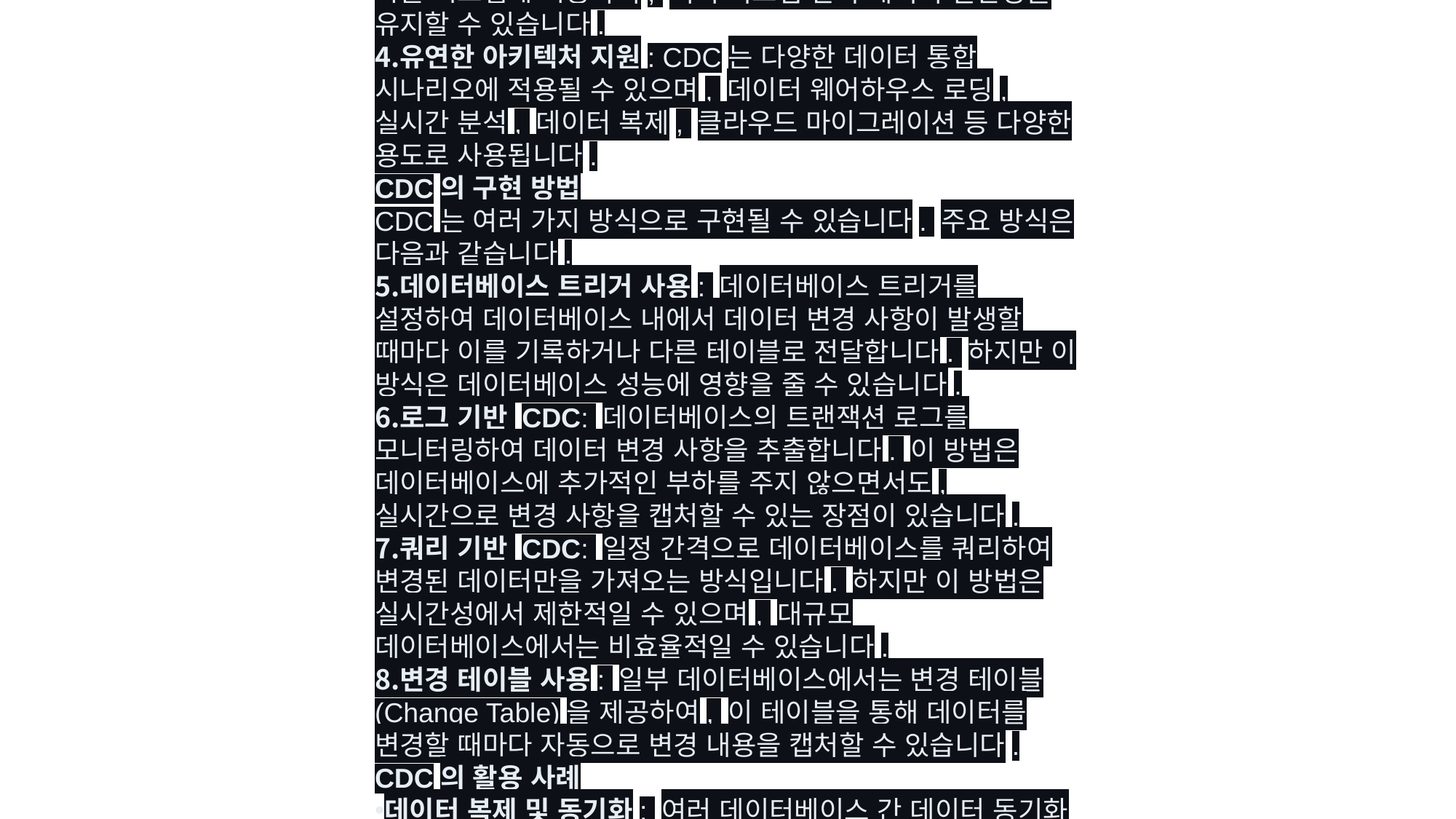

CDC(Change Data Capture)는 데이터베이스에서 발생하는 데이터 변경 사항(삽입, 업데이트, 삭제)을 실시간으로 캡처하여 이를 다른 시스템으로 전달하는 기술 또는 방법론을 의미합니다. CDC는 데이터베이스에서 일어나는 변화를 추적하고, 이 변화를 다른 데이터베이스, 데이터 웨어하우스, 스트리밍 플랫폼, 또는 애플리케이션에 반영할 수 있게 합니다.
CDC의 주요 특징
실시간 데이터 동기화: CDC를 사용하면 소스 데이터베이스에서 발생한 변경 사항을 실시간으로 또는 거의 실시간으로 다른 시스템에 전달할 수 있습니다. 이를 통해 데이터의 최신 상태를 유지할 수 있습니다.
효율성: 전체 데이터 세트를 복제하거나 이전하는 대신, 변경된 부분만 캡처하여 전송함으로써 네트워크와 시스템 자원을 절약할 수 있습니다.
데이터 일관성 유지: 데이터의 변경 사항을 추적하고 이를 다른 시스템에 적용하여, 여러 시스템 간의 데이터 일관성을 유지할 수 있습니다.
유연한 아키텍처 지원: CDC는 다양한 데이터 통합 시나리오에 적용될 수 있으며, 데이터 웨어하우스 로딩, 실시간 분석, 데이터 복제, 클라우드 마이그레이션 등 다양한 용도로 사용됩니다.
CDC의 구현 방법
CDC는 여러 가지 방식으로 구현될 수 있습니다. 주요 방식은 다음과 같습니다.
데이터베이스 트리거 사용: 데이터베이스 트리거를 설정하여 데이터베이스 내에서 데이터 변경 사항이 발생할 때마다 이를 기록하거나 다른 테이블로 전달합니다. 하지만 이 방식은 데이터베이스 성능에 영향을 줄 수 있습니다.
로그 기반 CDC: 데이터베이스의 트랜잭션 로그를 모니터링하여 데이터 변경 사항을 추출합니다. 이 방법은 데이터베이스에 추가적인 부하를 주지 않으면서도, 실시간으로 변경 사항을 캡처할 수 있는 장점이 있습니다.
쿼리 기반 CDC: 일정 간격으로 데이터베이스를 쿼리하여 변경된 데이터만을 가져오는 방식입니다. 하지만 이 방법은 실시간성에서 제한적일 수 있으며, 대규모 데이터베이스에서는 비효율적일 수 있습니다.
변경 테이블 사용: 일부 데이터베이스에서는 변경 테이블(Change Table)을 제공하여, 이 테이블을 통해 데이터를 변경할 때마다 자동으로 변경 내용을 캡처할 수 있습니다.
CDC의 활용 사례
데이터 복제 및 동기화: 여러 데이터베이스 간 데이터 동기화 또는 클라우드로의 데이터 복제에 CDC가 사용됩니다.
실시간 데이터 파이프라인: CDC는 실시간 스트리밍 데이터 파이프라인을 구축하는 데 필수적인 요소로, 스트리밍 플랫폼(예: Apache Kafka)과 통합하여 실시간 데이터 처리 및 분석을 지원합니다.
데이터 웨어하우스 로딩: CDC를 통해 데이터 웨어하우스로 데이터를 로드할 때, 변경된 데이터만 반영하여 로드 시간을 단축하고 자원을 절약할 수 있습니다.
감사 및 컴플라이언스: 데이터 변경 사항을 추적하고 기록하는 데 활용되며, 규제 준수를 위해 데이터 이력을 보관할 때 사용됩니다.
CDC는 데이터 통합 및 동기화, 실시간 분석, 마이그레이션, 감사 및 컴플라이언스 등 다양한 시나리오에서 중요한 역할을 합니다. 데이터를 효율적이고 신속하게 동기화할 수 있는 강력한 도구로 널리 사용되고 있습니다.